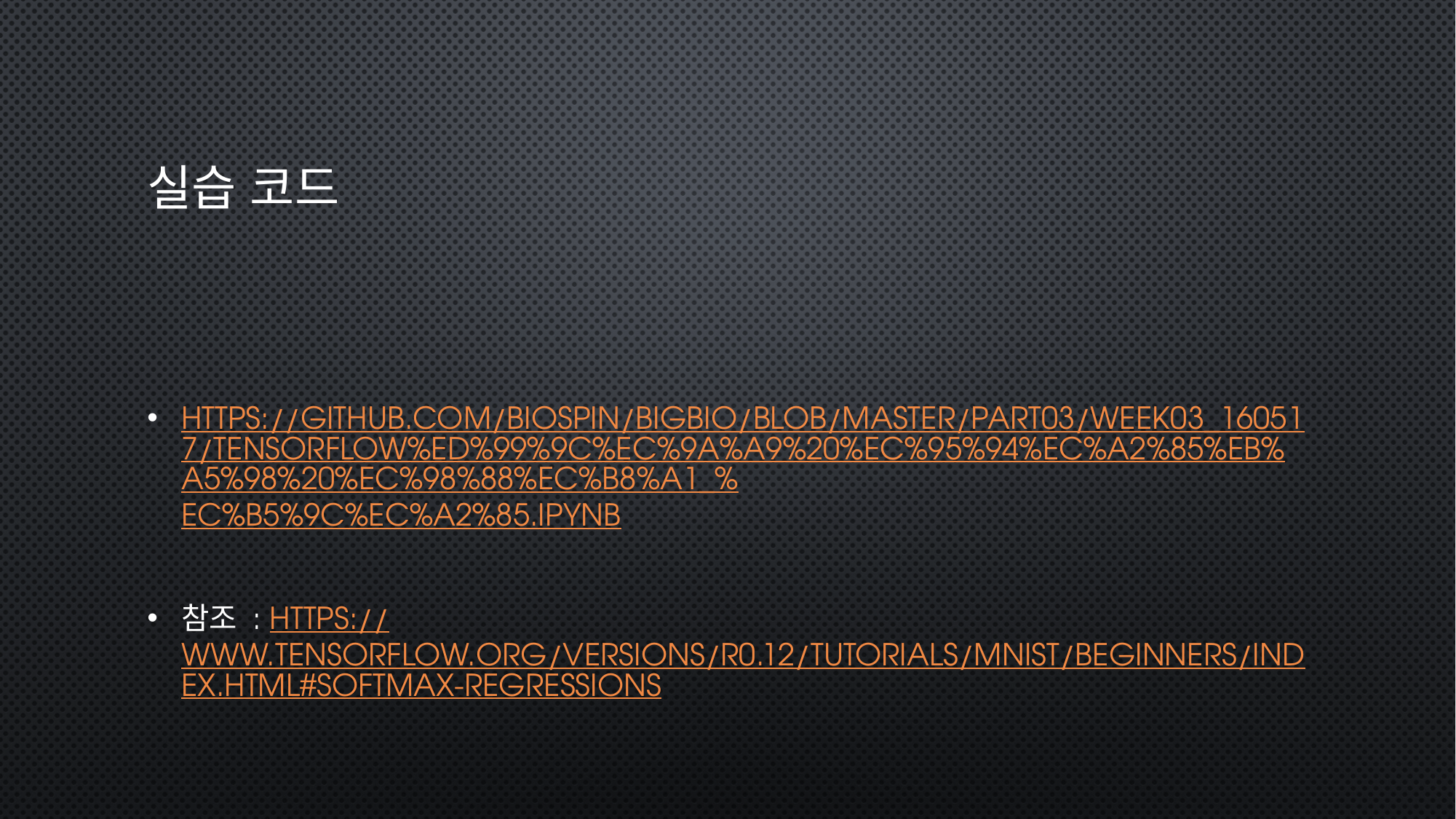

# 실습 코드
https://github.com/biospin/BigBio/blob/master/part03/week03_160517/TensorFlow%ED%99%9C%EC%9A%A9%20%EC%95%94%EC%A2%85%EB%A5%98%20%EC%98%88%EC%B8%A1_%EC%B5%9C%EC%A2%85.ipynb

참조 : https://www.tensorflow.org/versions/r0.12/tutorials/mnist/beginners/index.html#softmax-regressions